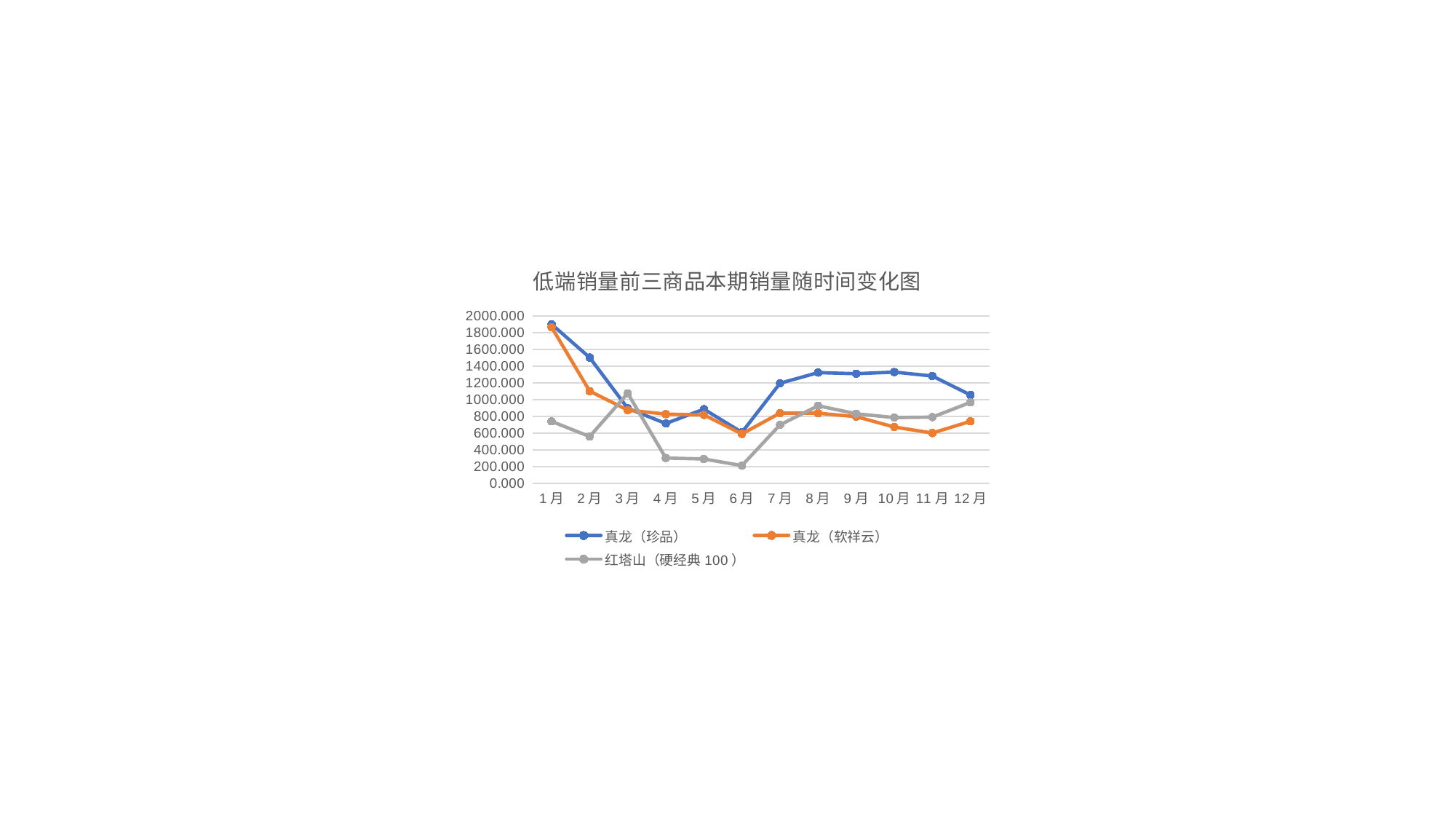

### Chart: 低端销量前三商品本期销量随时间变化图

| Category | 真龙（珍品） | 真龙（软祥云） | 红塔山（硬经典100） |
|---|---|---|---|
| 1月 | 1901.676 | 1867.164 | 740.836 |
| 2月 | 1503.78 | 1102.54 | 559.644 |
| 3月 | 897.42 | 875.024 | 1076.396 |
| 4月 | 715.184 | 827.496 | 302.864 |
| 5月 | 887.1 | 817.596 | 291.352 |
| 6月 | 609.756 | 590.684 | 212.896 |
| 7月 | 1196.876 | 839.668 | 699.644 |
| 8月 | 1323.704 | 838.452 | 927.64 |
| 9月 | 1310.812 | 797.344 | 831.792 |
| 10月 | 1329.568 | 672.992 | 785.924 |
| 11月 | 1282.78 | 601.42 | 791.536 |
| 12月 | 1056.276 | 741.276 | 967.792 |